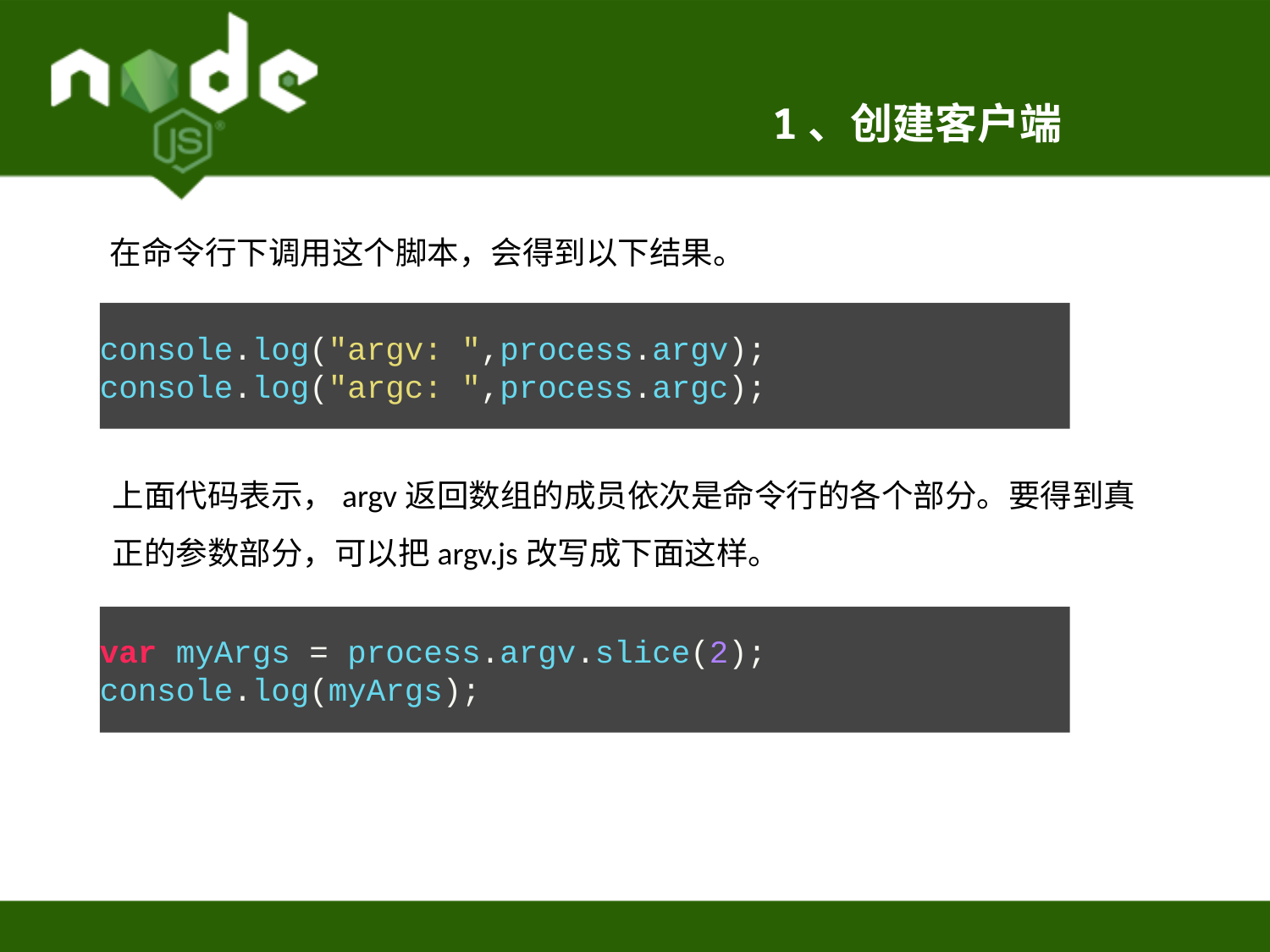

1、创建客户端
在命令行下调用这个脚本，会得到以下结果。
console.log("argv: ",process.argv);
console.log("argc: ",process.argc);
上面代码表示，argv返回数组的成员依次是命令行的各个部分。要得到真正的参数部分，可以把argv.js改写成下面这样。
var myArgs = process.argv.slice(2);
console.log(myArgs);